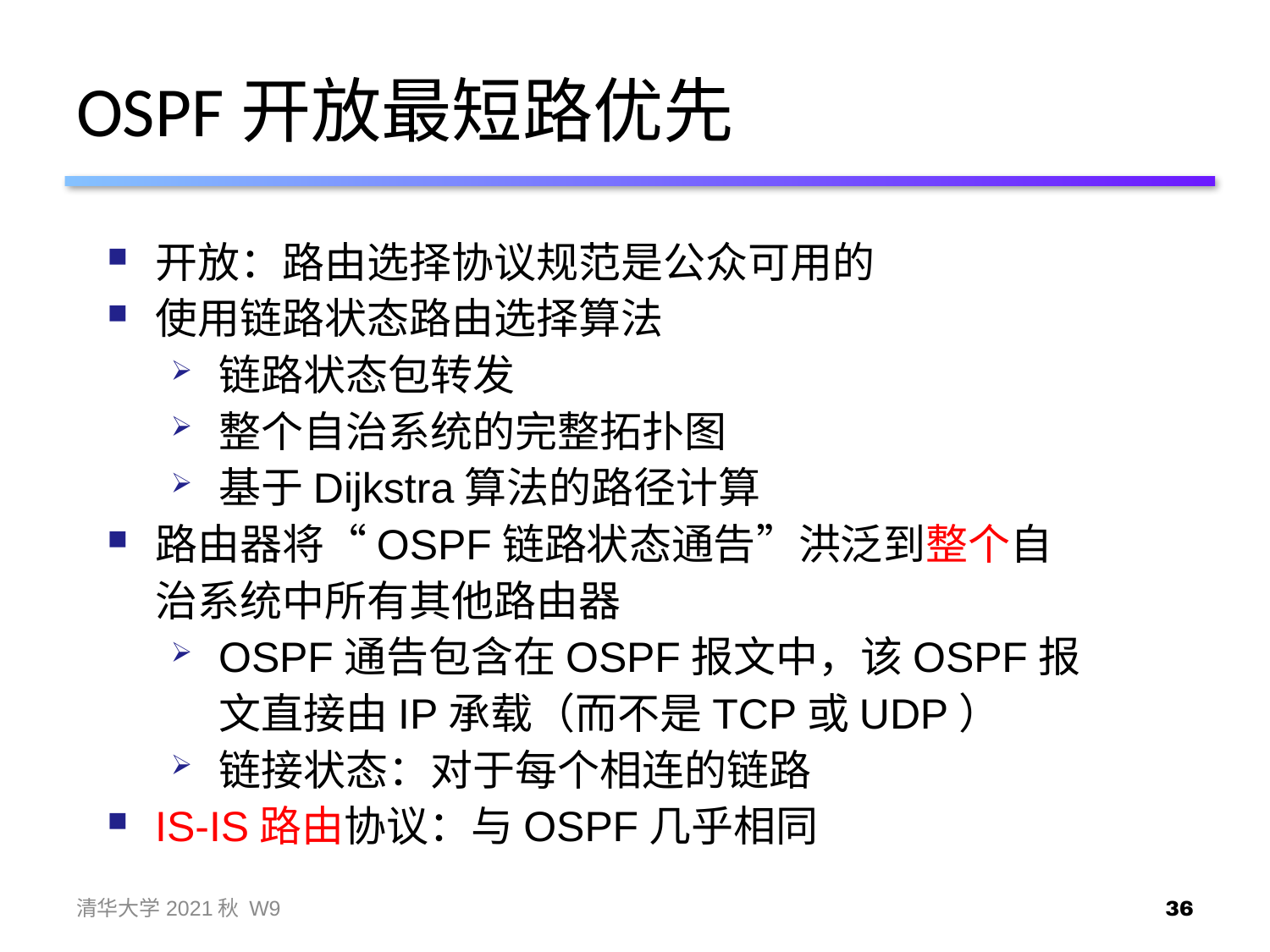

# OSPF开放最短路优先
开放：路由选择协议规范是公众可用的
使用链路状态路由选择算法
链路状态包转发
整个自治系统的完整拓扑图
基于Dijkstra算法的路径计算
路由器将“OSPF链路状态通告”洪泛到整个自治系统中所有其他路由器
OSPF通告包含在OSPF报文中，该OSPF报文直接由IP承载（而不是TCP或UDP）
链接状态：对于每个相连的链路
IS-IS路由协议：与OSPF几乎相同
清华大学2021秋 W9
36